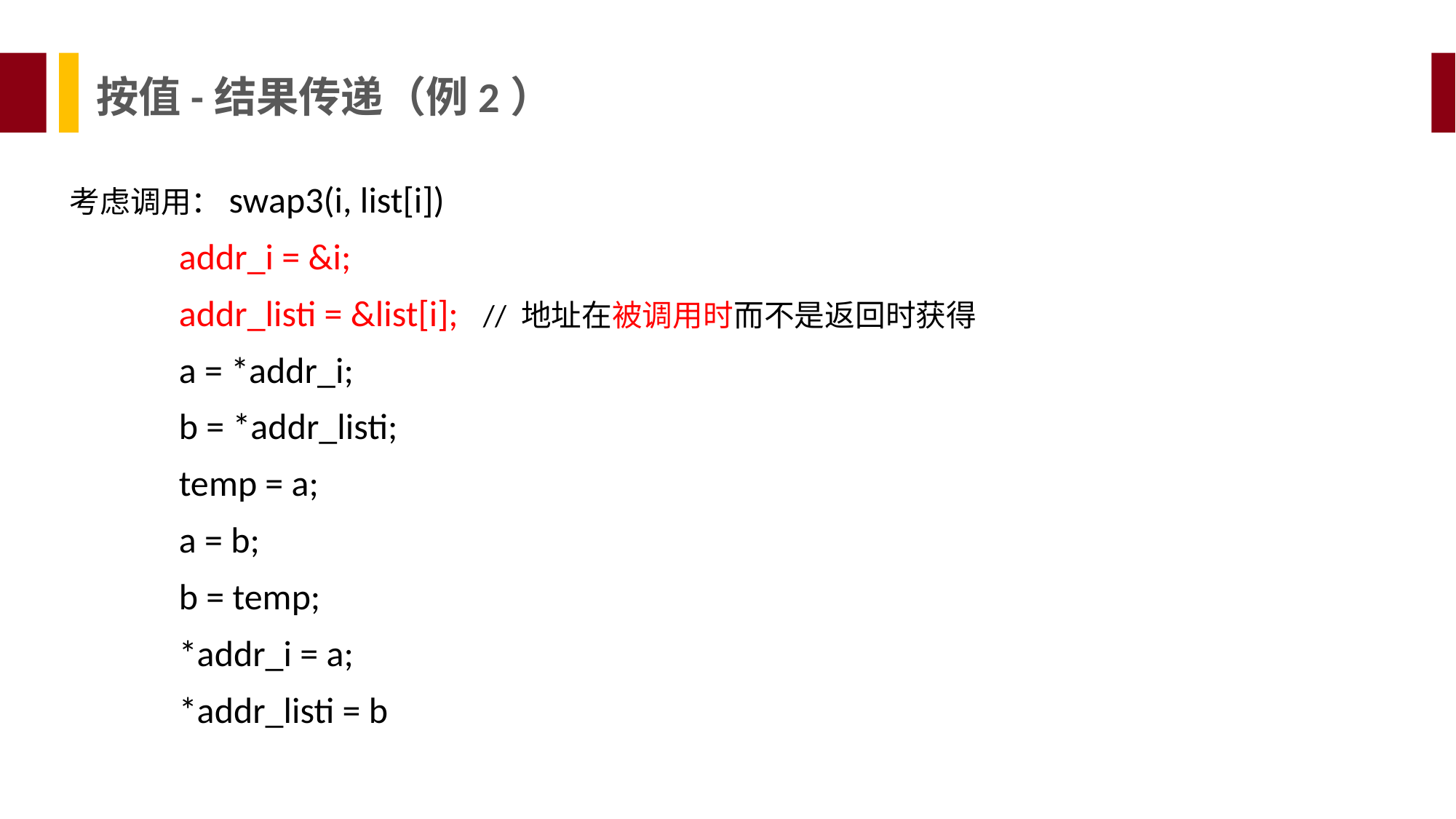

按值-结果传递（例2）
考虑调用：swap3(i, list[i])
	addr_i = &i;
	addr_listi = &list[i];   // 地址在被调用时而不是返回时获得
	a = *addr_i;
	b = *addr_listi;
	temp = a;
	a = b;
	b = temp;
	*addr_i = a;
	*addr_listi = b